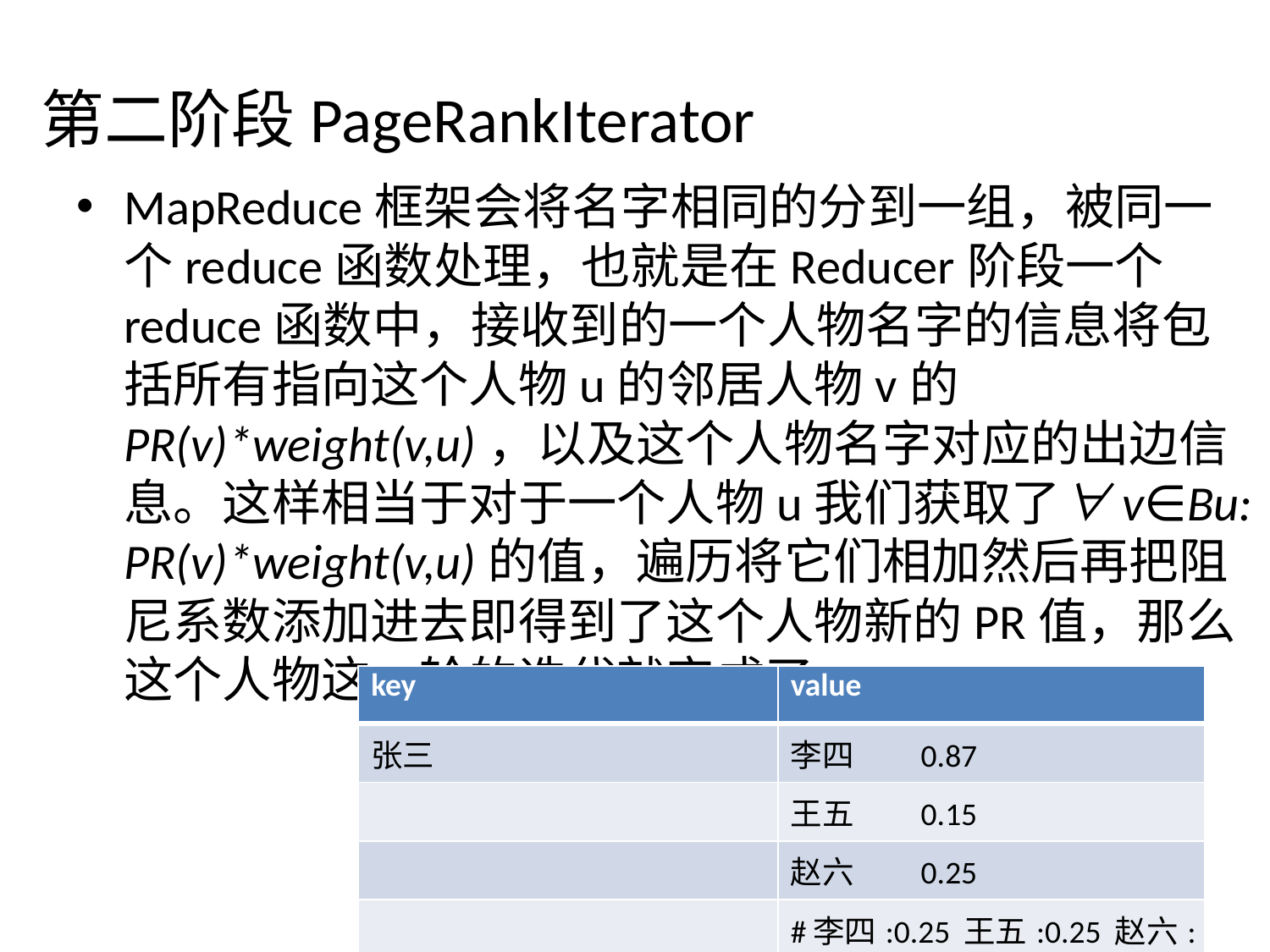

# 第二阶段PageRankIterator
MapReduce框架会将名字相同的分到一组，被同一个reduce函数处理，也就是在Reducer阶段一个reduce函数中，接收到的一个人物名字的信息将包括所有指向这个人物u的邻居人物v的PR(v)*weight(v,u)，以及这个人物名字对应的出边信息。这样相当于对于一个人物u我们获取了∀v∈Bu: PR(v)*weight(v,u)的值，遍历将它们相加然后再把阻尼系数添加进去即得到了这个人物新的PR值，那么这个人物这一轮的迭代就完成了
| key | value |
| --- | --- |
| 张三 | 李四 0.87 |
|  | 王五 0.15 |
|  | 赵六 0.25 |
|  | #李四:0.25 王五:0.25 赵六:0.5 |